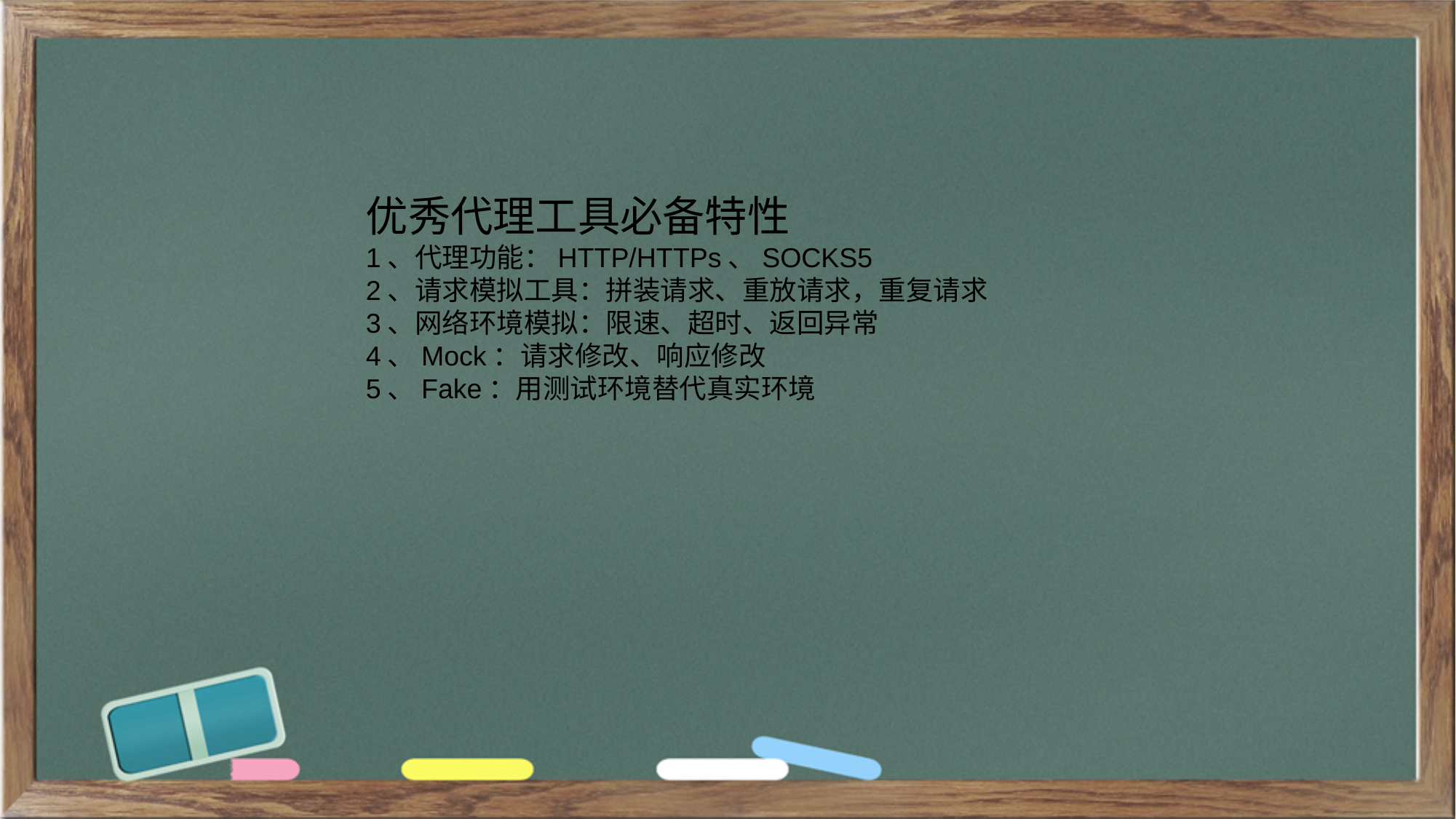

优秀代理工具必备特性
1、代理功能：HTTP/HTTPs、SOCKS5
2、请求模拟工具：拼装请求、重放请求，重复请求
3、网络环境模拟：限速、超时、返回异常
4、Mock：请求修改、响应修改
5、Fake：用测试环境替代真实环境